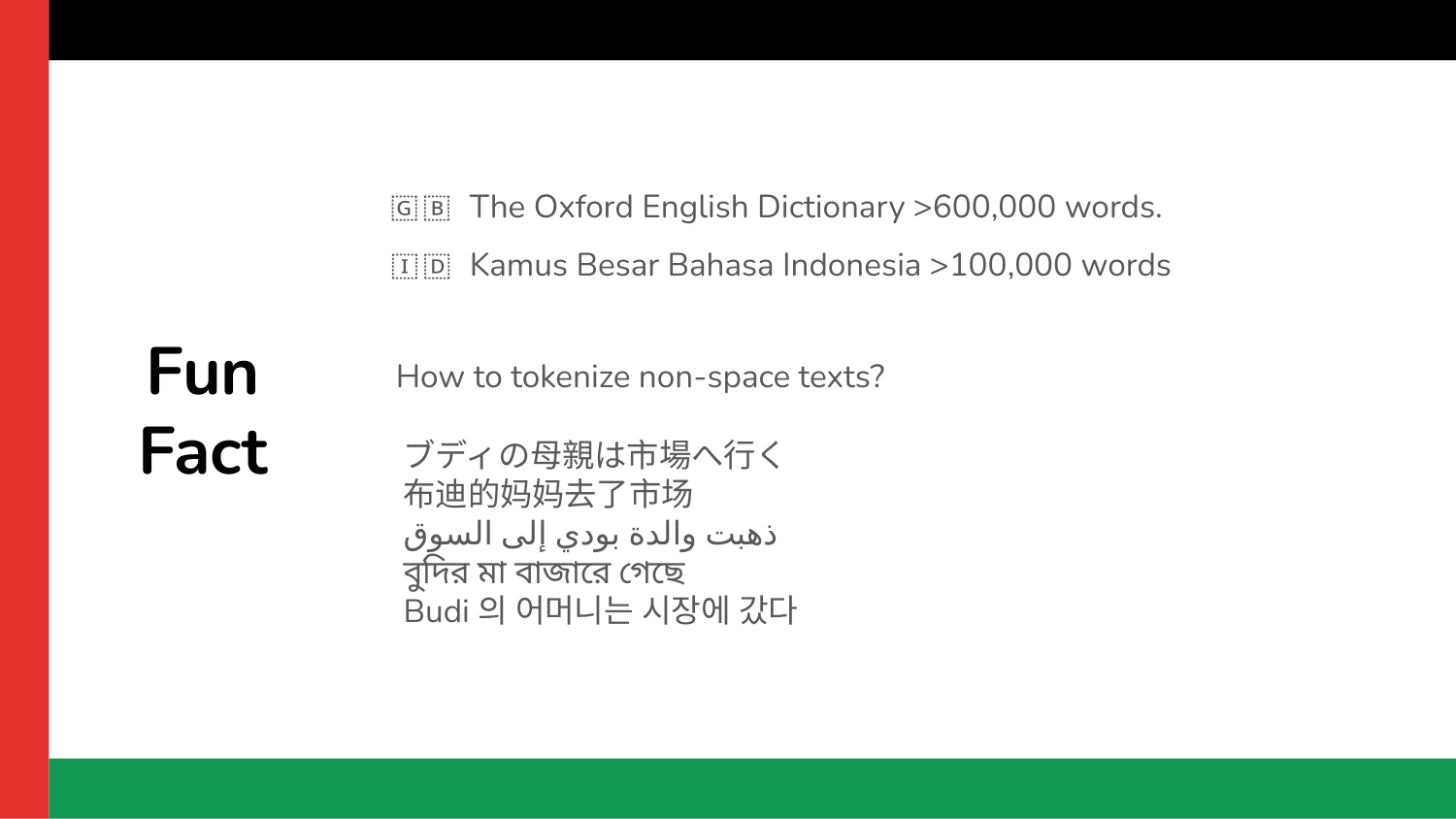

# Fun Fact
🇬🇧  The Oxford English Dictionary >600,000 words.
🇮🇩  Kamus Besar Bahasa Indonesia >100,000 words
How to tokenize non-space texts?
ブディの母親は市場へ行く
布迪的妈妈去了市场
ذهبت والدة بودي إلى السوق
বুদির মা বাজারে গেছে
Budi의 어머니는 시장에 갔다